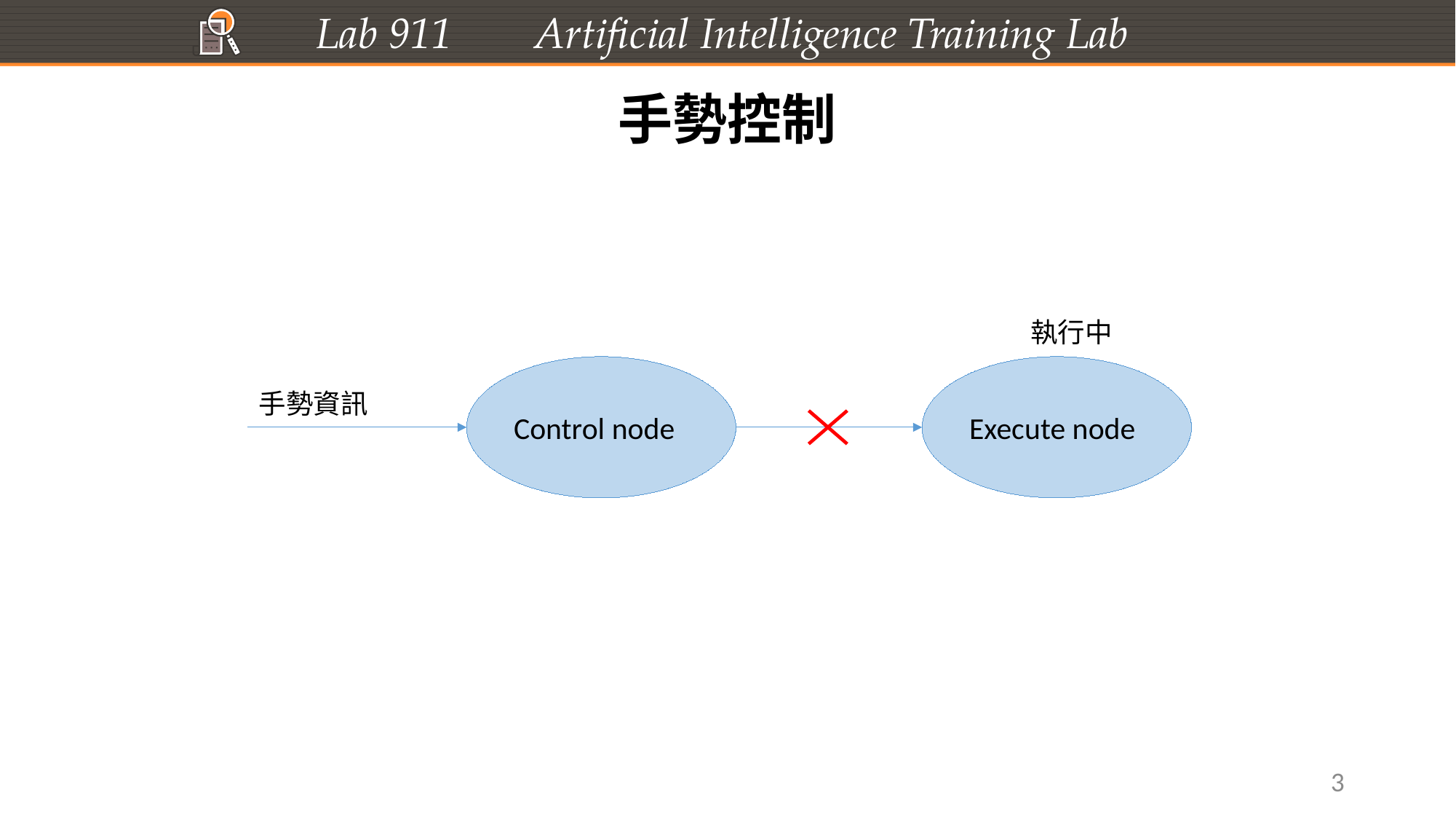

手勢控制
執行中

Control node

Execute node
手勢資訊
3